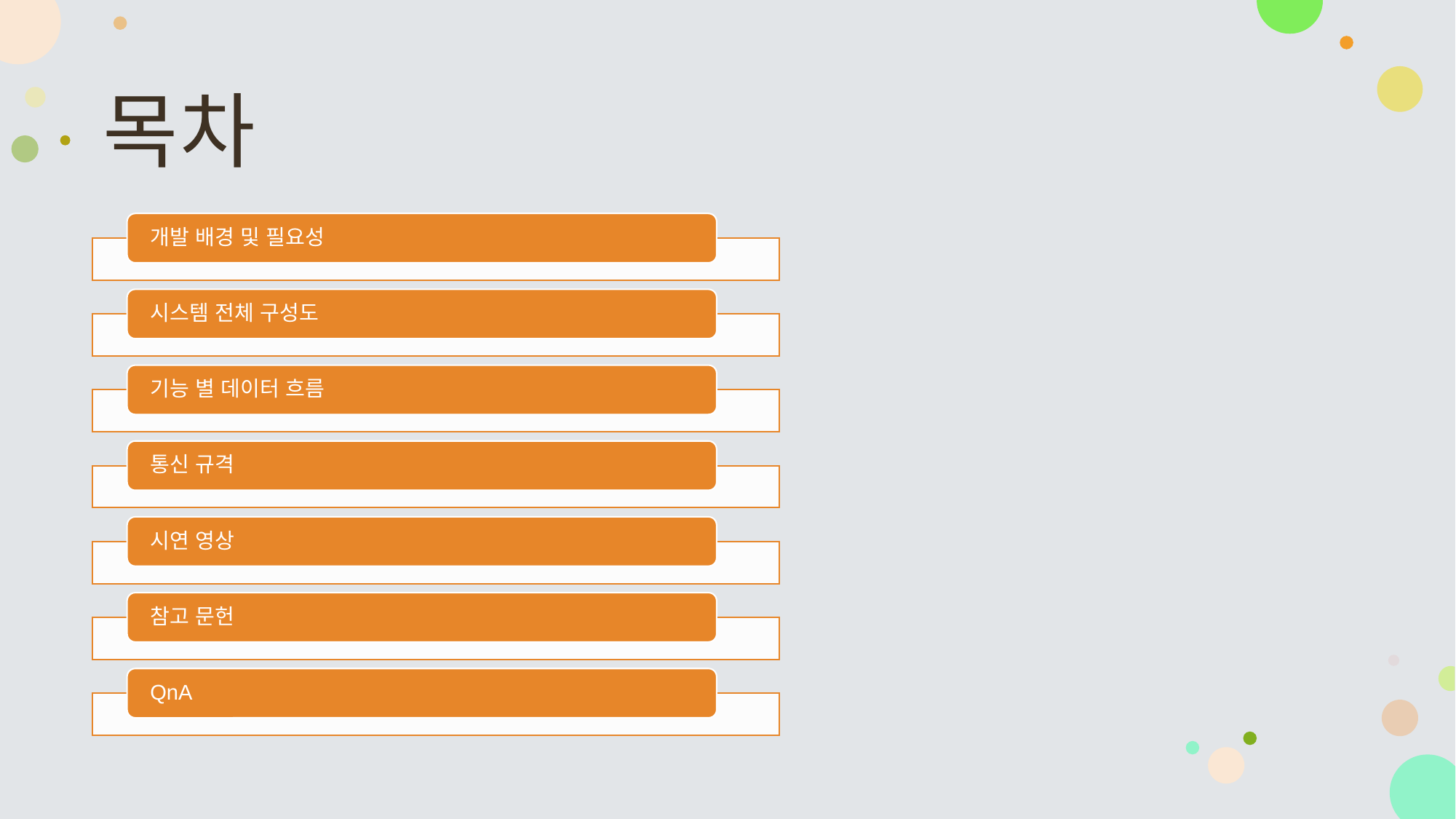

# 목차
개발 배경 및 필요성
시스템 전체 구성도
기능 별 데이터 흐름
통신 규격
시연 영상
참고 문헌
QnA